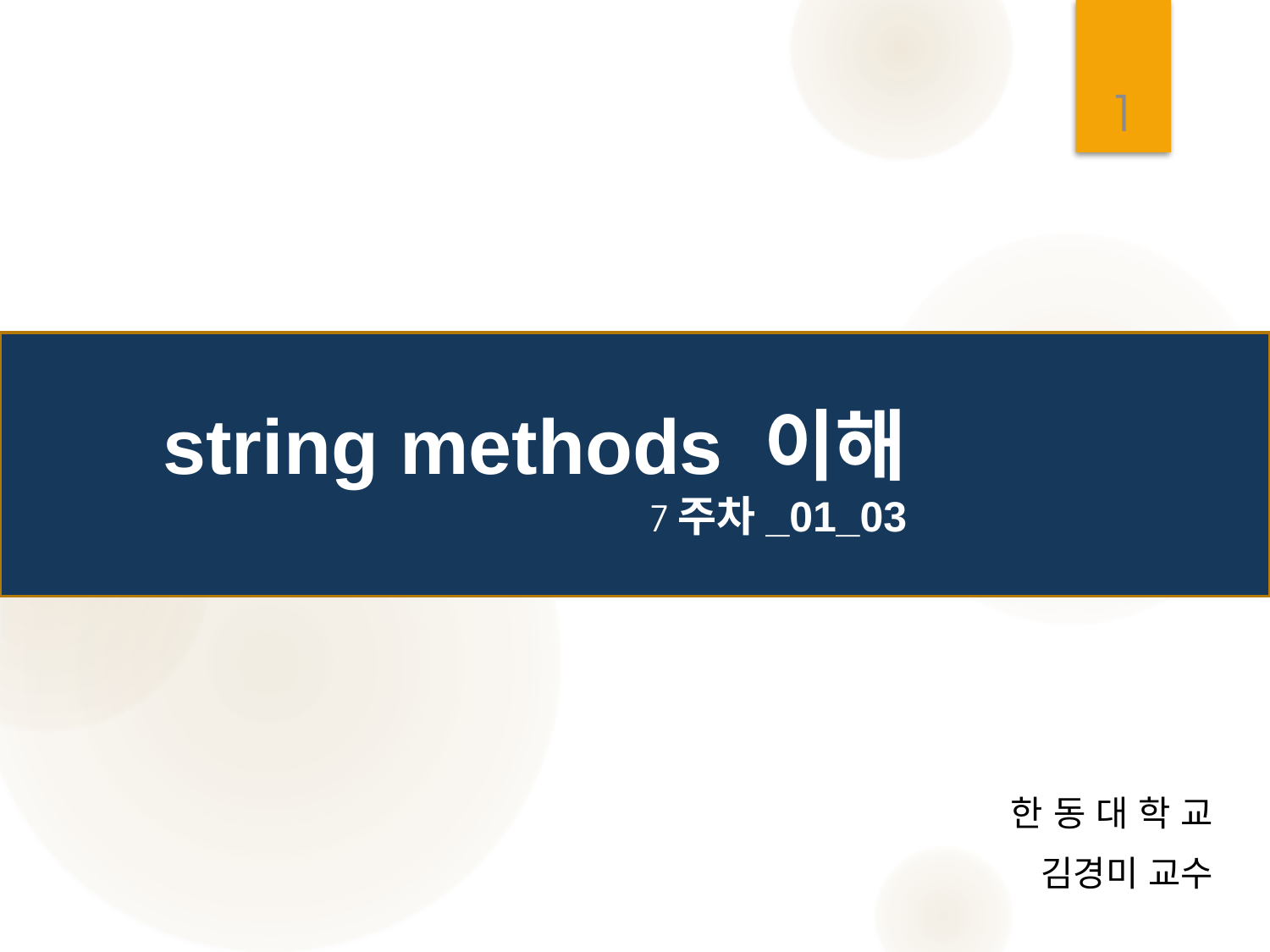

1

# string methods 이해 7주차_01_03
한 동 대 학 교
 김경미 교수